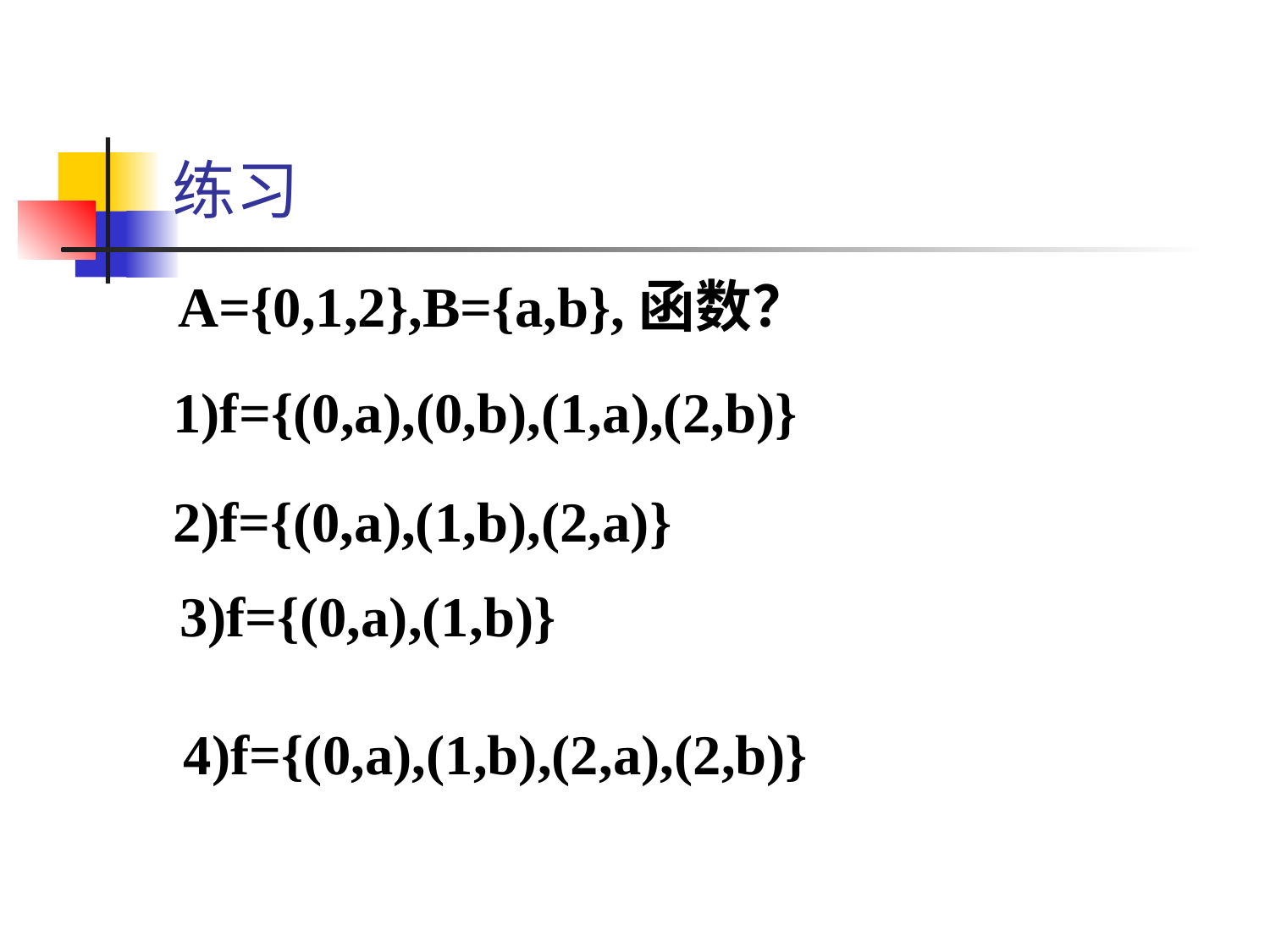

# 练习
A={0,1,2},B={a,b},函数？
1)f={(0,a),(0,b),(1,a),(2,b)}
2)f={(0,a),(1,b),(2,a)}
3)f={(0,a),(1,b)}
4)f={(0,a),(1,b),(2,a),(2,b)}